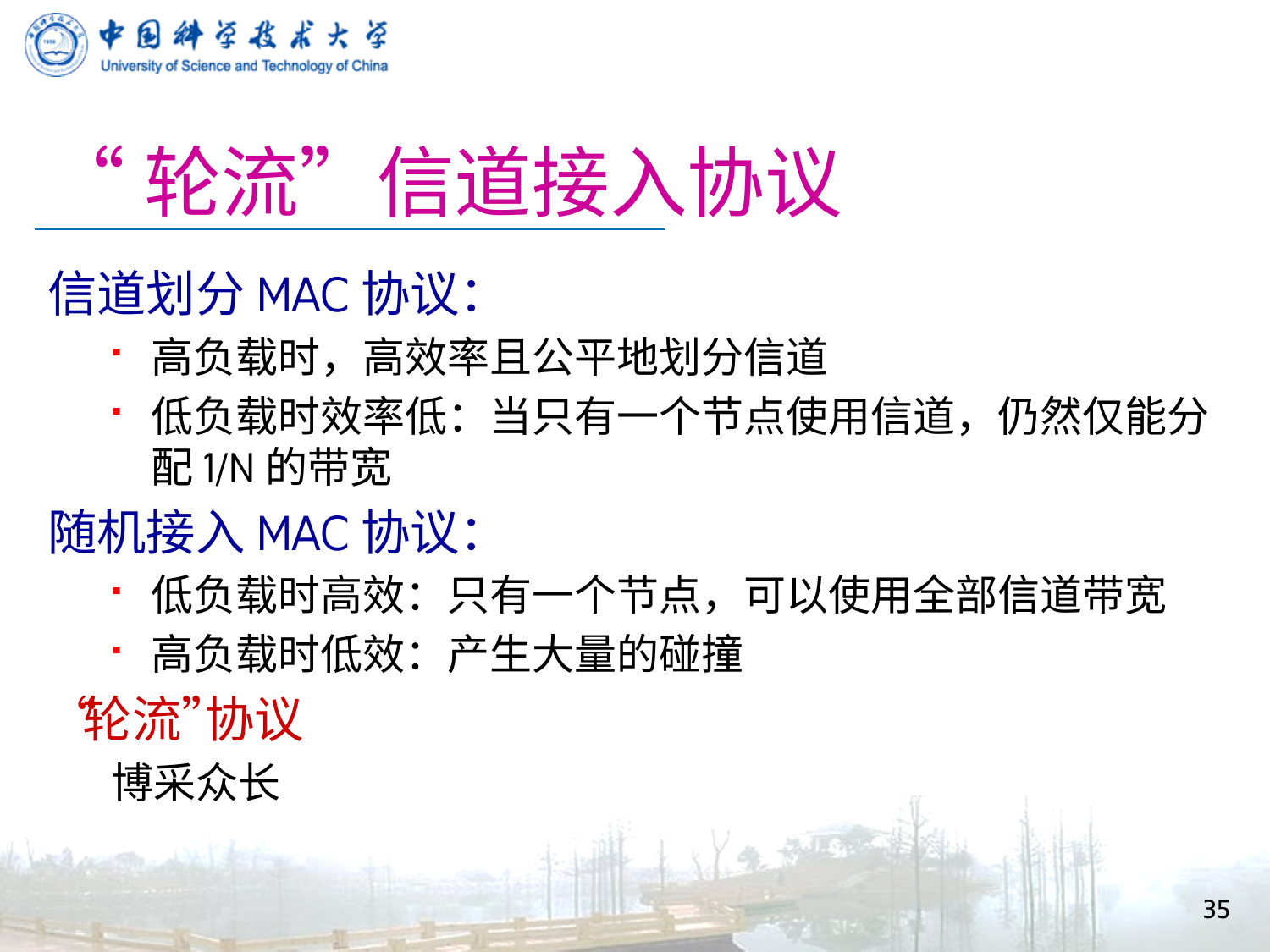

# “轮流”信道接入协议
信道划分MAC协议：
高负载时，高效率且公平地划分信道
低负载时效率低：当只有一个节点使用信道，仍然仅能分配1/N的带宽
随机接入MAC协议：
低负载时高效：只有一个节点，可以使用全部信道带宽
高负载时低效：产生大量的碰撞
“轮流”协议
博采众长
35